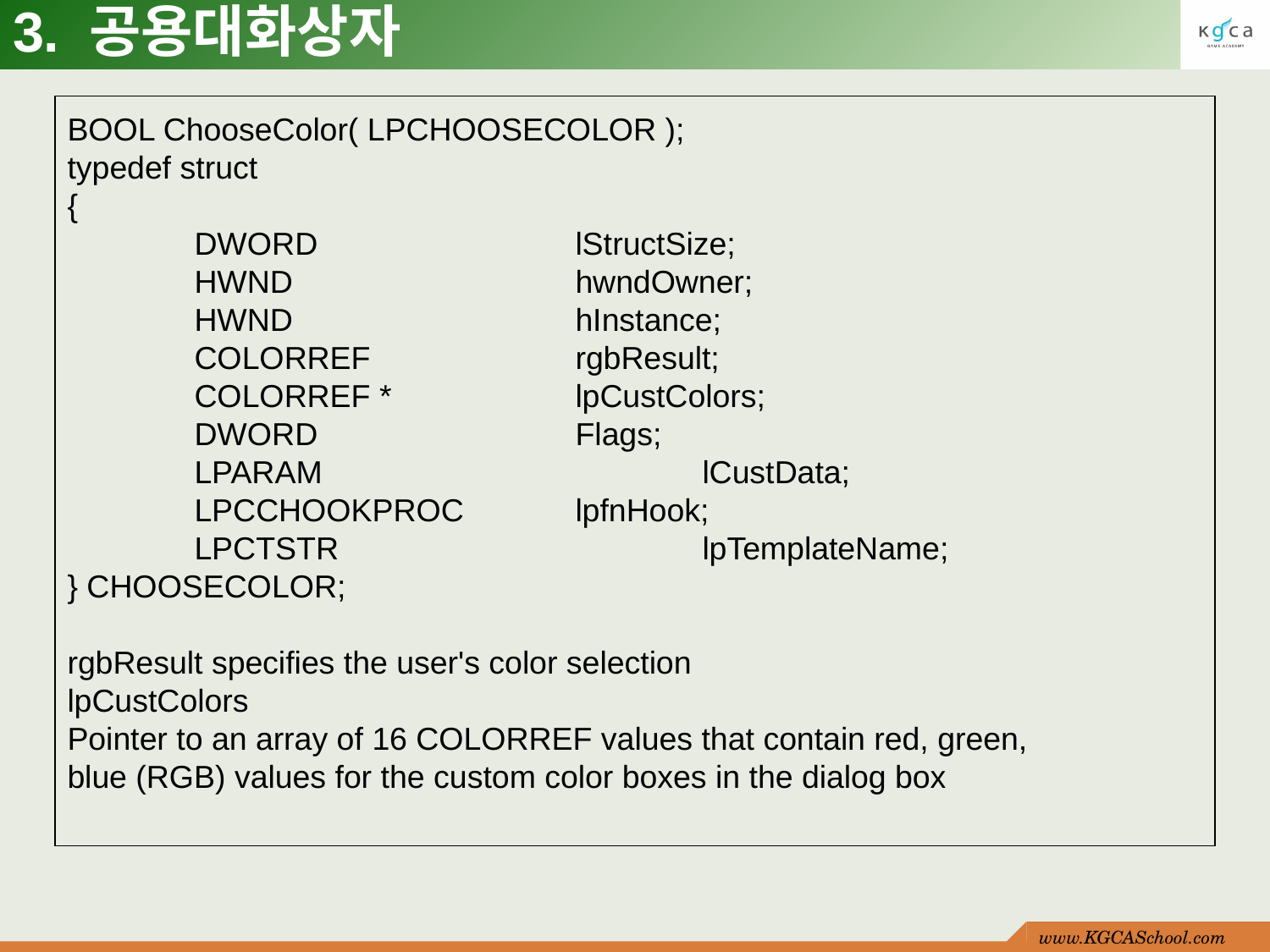

# 3. 공용대화상자
BOOL ChooseColor( LPCHOOSECOLOR );
typedef struct
{
	DWORD			lStructSize;
	HWND			hwndOwner;
	HWND			hInstance;
	COLORREF		rgbResult;
	COLORREF *		lpCustColors;
	DWORD			Flags;
	LPARAM			lCustData;
	LPCCHOOKPROC	lpfnHook;
	LPCTSTR			lpTemplateName;
} CHOOSECOLOR;

rgbResult specifies the user's color selection
lpCustColors
Pointer to an array of 16 COLORREF values that contain red, green,
blue (RGB) values for the custom color boxes in the dialog box